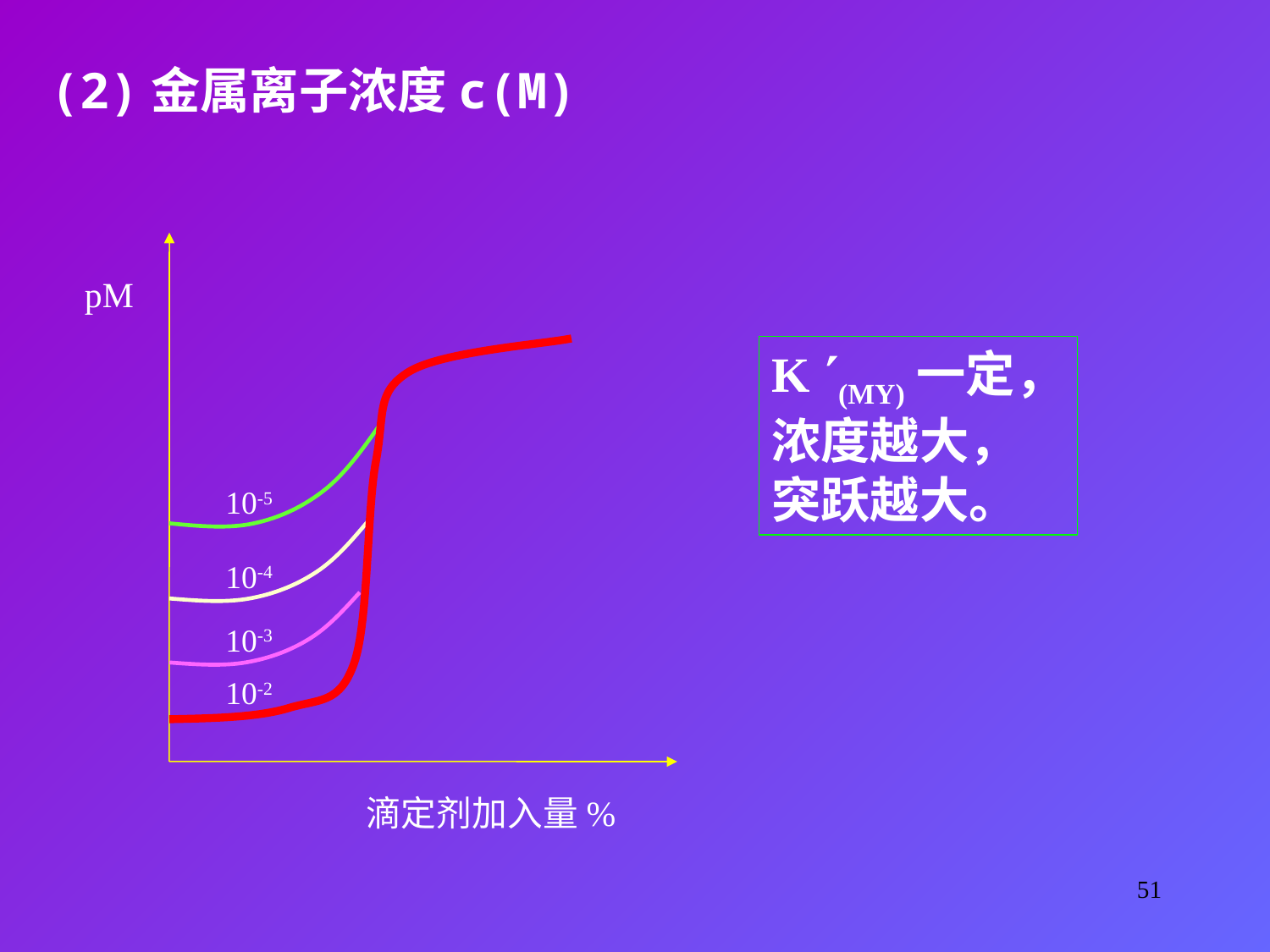

(2)金属离子浓度c(M)

pM

10-5

10-4

10-3
10-2

滴定剂加入量%
K ′(MY)一定，
浓度越大，
突跃越大。
51